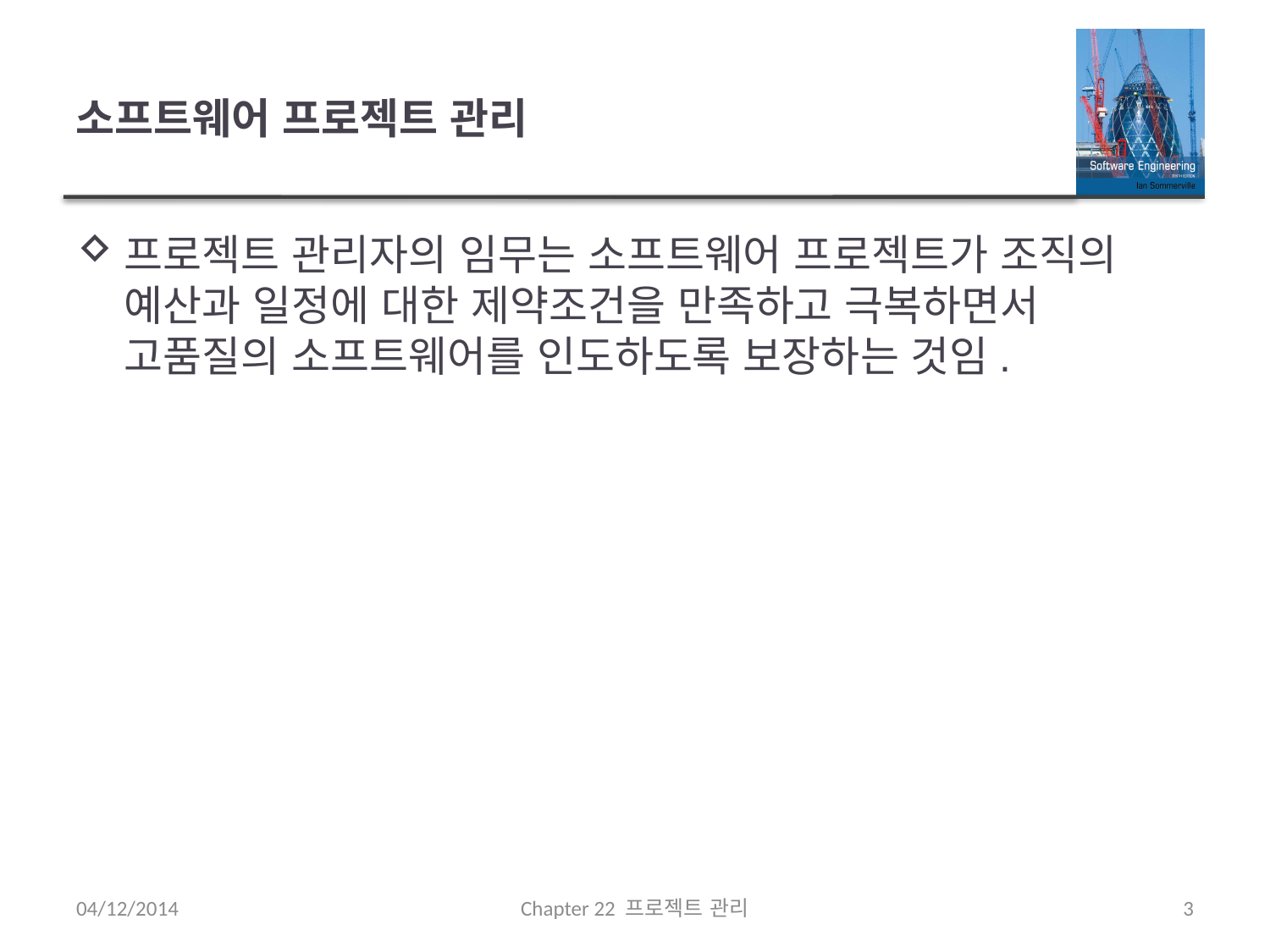

# 소프트웨어 프로젝트 관리
프로젝트 관리자의 임무는 소프트웨어 프로젝트가 조직의 예산과 일정에 대한 제약조건을 만족하고 극복하면서 고품질의 소프트웨어를 인도하도록 보장하는 것임.
04/12/2014
Chapter 22 프로젝트 관리
3